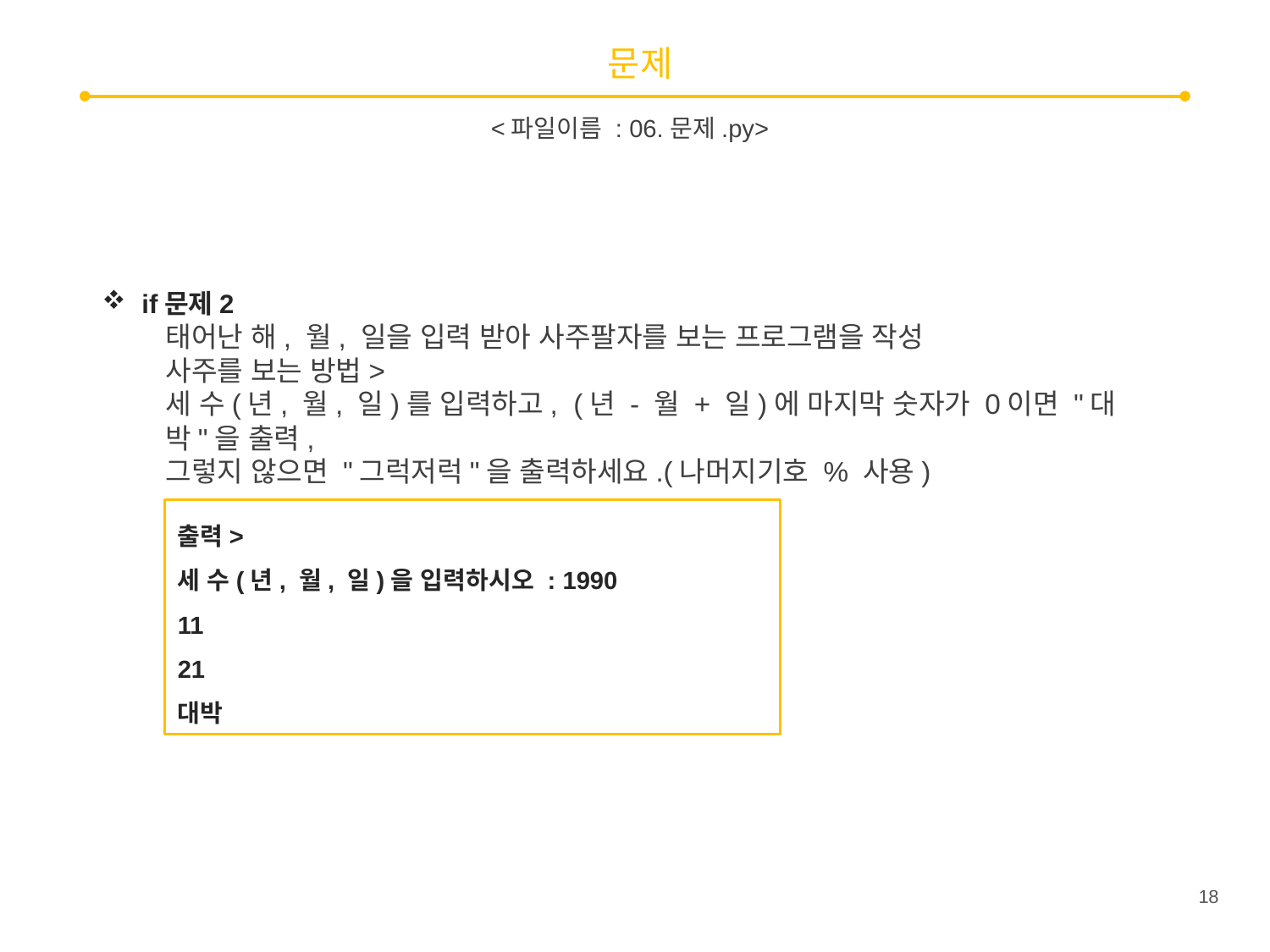

# 문제
<파일이름 : 06.문제.py>
if문제2
태어난 해, 월, 일을 입력 받아 사주팔자를 보는 프로그램을 작성
사주를 보는 방법>
세 수(년, 월, 일)를 입력하고,  (년 - 월 + 일)에 마지막 숫자가 0이면 "대박"을 출력,
그렇지 않으면 "그럭저럭"을 출력하세요.(나머지기호 % 사용)
출력>
세 수(년, 월, 일)을 입력하시오 : 1990
11
21
대박